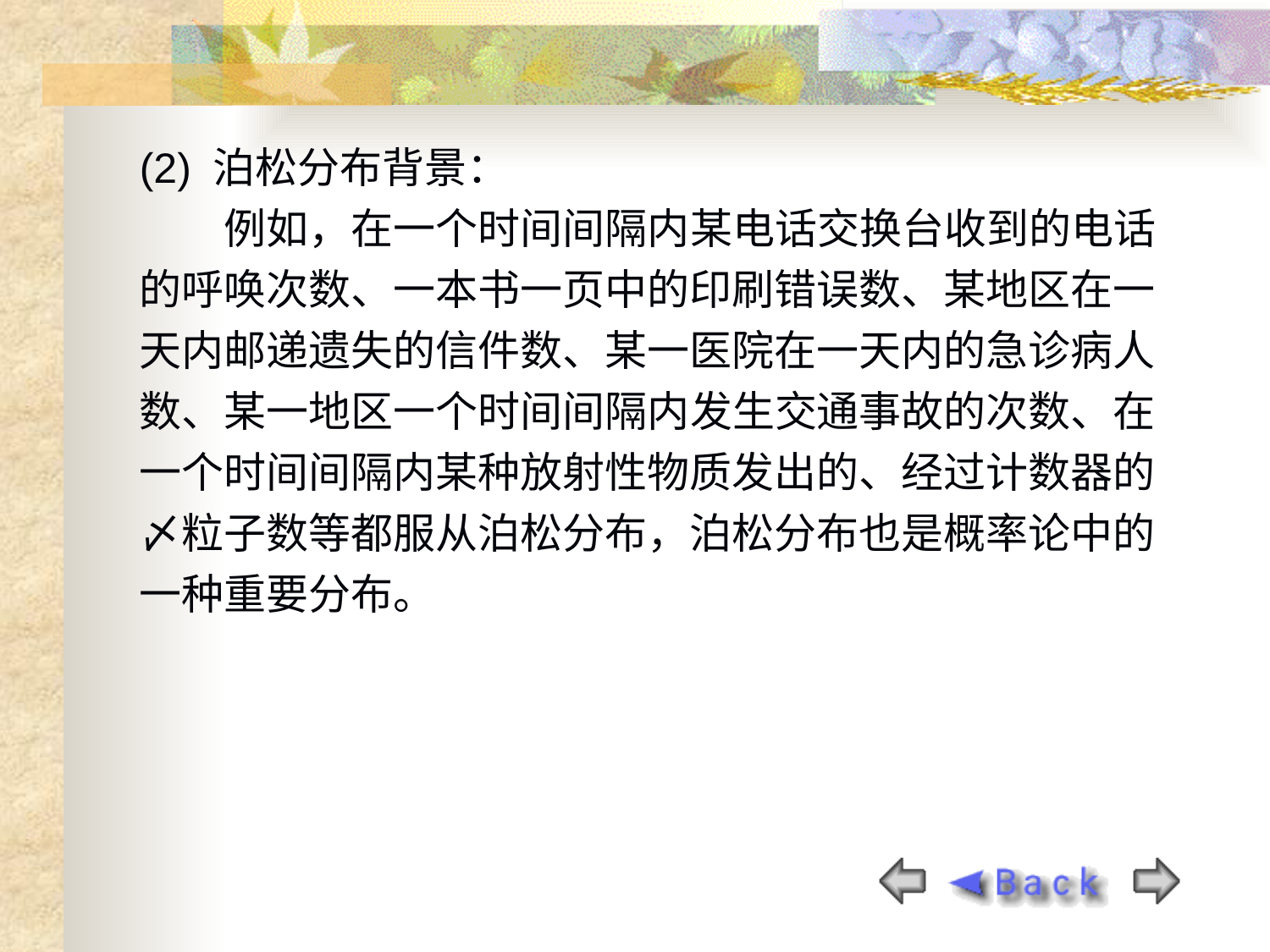

(2) 泊松分布背景：
　　例如，在一个时间间隔内某电话交换台收到的电话的呼唤次数、一本书一页中的印刷错误数、某地区在一天内邮递遗失的信件数、某一医院在一天内的急诊病人数、某一地区一个时间间隔内发生交通事故的次数、在一个时间间隔内某种放射性物质发出的、经过计数器的〆粒子数等都服从泊松分布，泊松分布也是概率论中的一种重要分布。